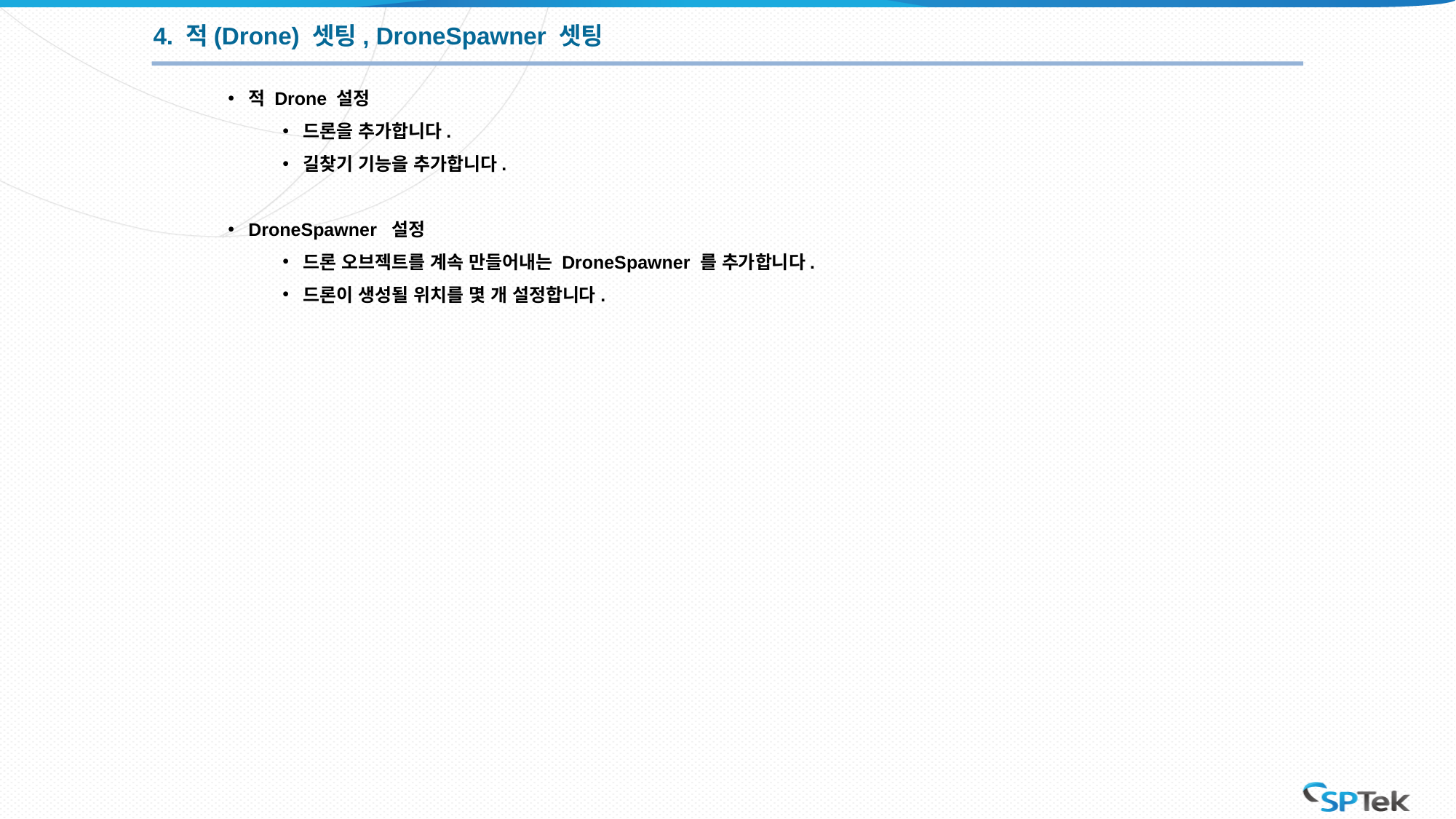

4. 적(Drone) 셋팅, DroneSpawner 셋팅

적 Drone 설정
드론을 추가합니다.
길찾기 기능을 추가합니다.

DroneSpawner  설정
드론 오브젝트를 계속 만들어내는 DroneSpawner 를 추가합니다.
드론이 생성될 위치를 몇 개 설정합니다.